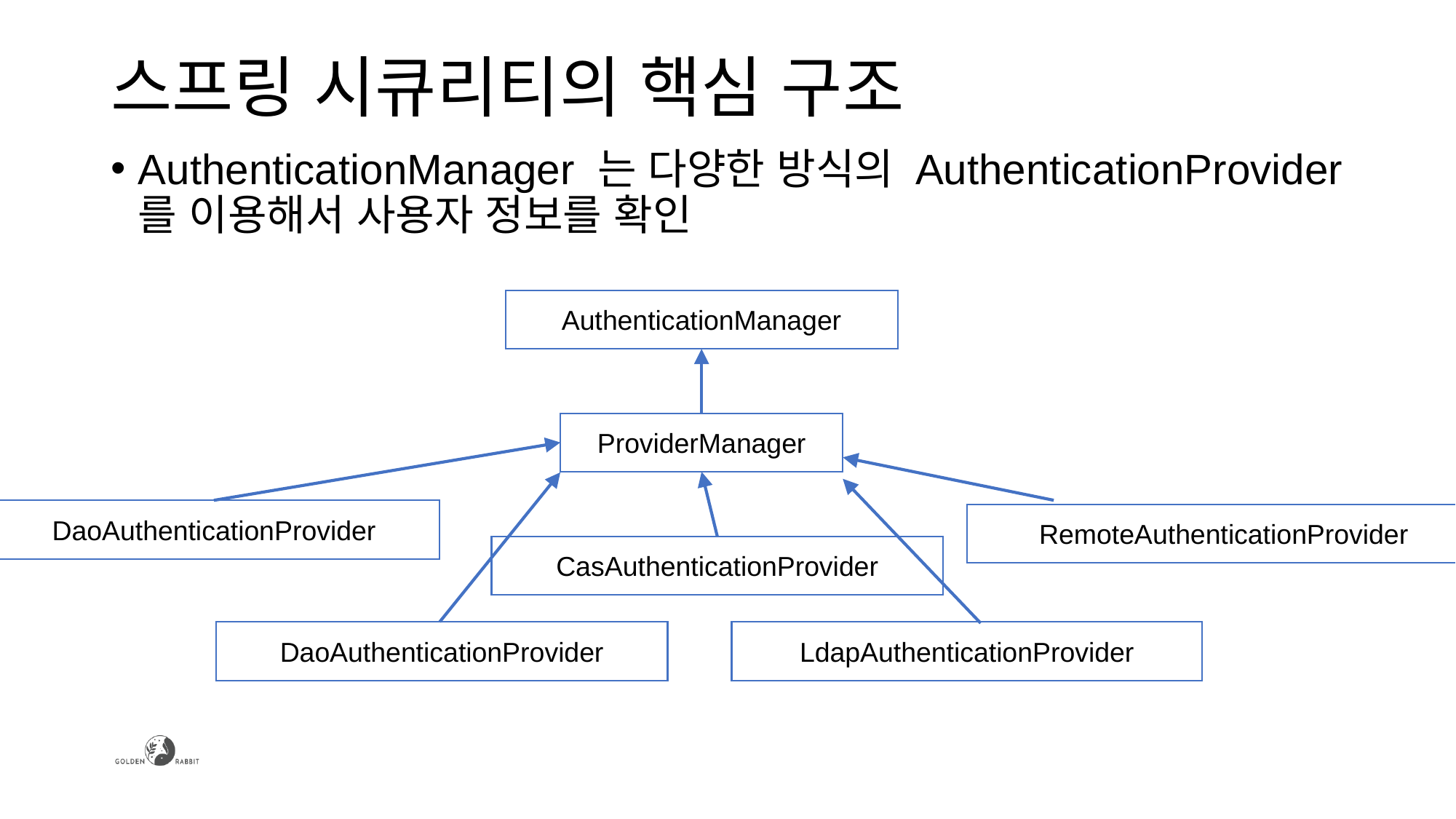

# 스프링 시큐리티의 핵심 구조
AuthenticationManager 는 다양한 방식의 AuthenticationProvider 를 이용해서 사용자 정보를 확인
AuthenticationManager
ProviderManager
DaoAuthenticationProvider
RemoteAuthenticationProvider
CasAuthenticationProvider
DaoAuthenticationProvider
LdapAuthenticationProvider